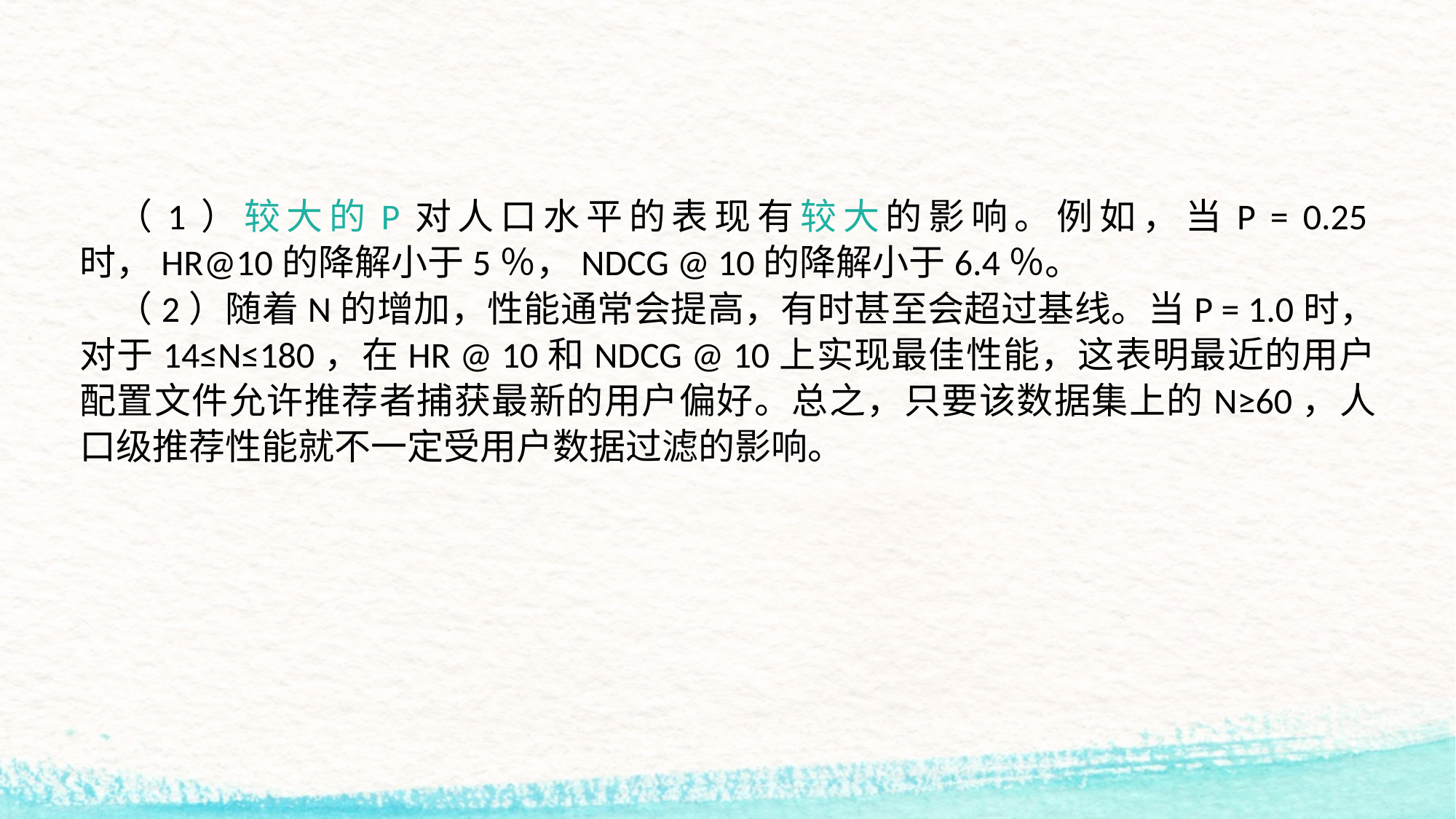

（1）较大的P对人口水平的表现有较大的影响。例如，当P = 0.25时，HR@10的降解小于5％，NDCG @ 10的降解小于6.4％。
（2）随着N的增加，性能通常会提高，有时甚至会超过基线。当P = 1.0时，对于14≤N≤180，在HR @ 10和NDCG @ 10上实现最佳性能，这表明最近的用户配置文件允许推荐者捕获最新的用户偏好。总之，只要该数据集上的N≥60，人口级推荐性能就不一定受用户数据过滤的影响。